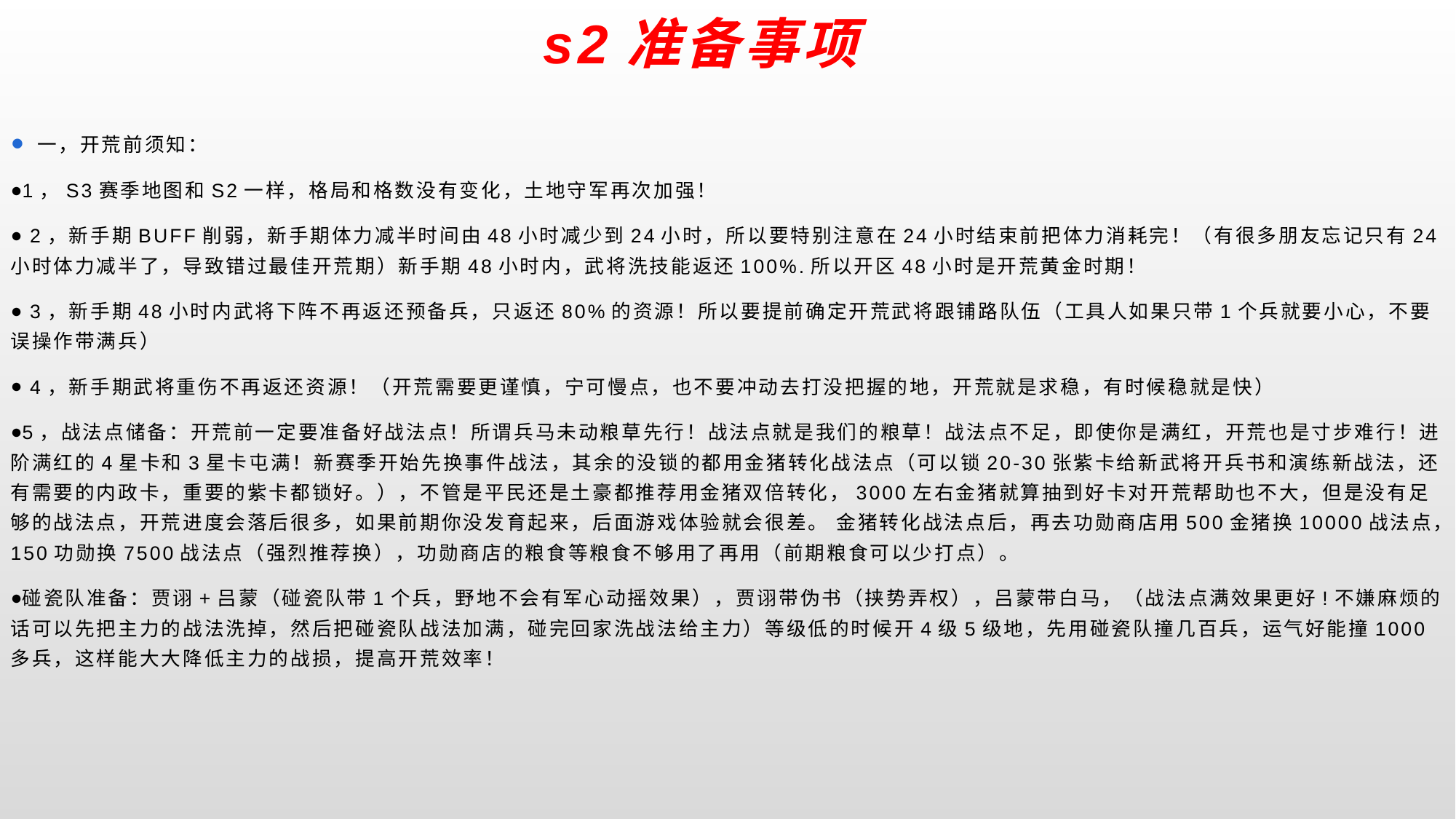

# s2准备事项
 一，开荒前须知：
1，S3赛季地图和S2一样，格局和格数没有变化，土地守军再次加强！
 2，新手期BUFF削弱，新手期体力减半时间由48小时减少到24小时，所以要特别注意在24小时结束前把体力消耗完！（有很多朋友忘记只有24小时体力减半了，导致错过最佳开荒期）新手期48小时内，武将洗技能返还100%.所以开区48小时是开荒黄金时期！
 3，新手期48小时内武将下阵不再返还预备兵，只返还80%的资源！所以要提前确定开荒武将跟铺路队伍（工具人如果只带1个兵就要小心，不要误操作带满兵）
 4，新手期武将重伤不再返还资源！（开荒需要更谨慎，宁可慢点，也不要冲动去打没把握的地，开荒就是求稳，有时候稳就是快）
5，战法点储备：开荒前一定要准备好战法点！所谓兵马未动粮草先行！战法点就是我们的粮草！战法点不足，即使你是满红，开荒也是寸步难行！进阶满红的4星卡和3星卡屯满！新赛季开始先换事件战法，其余的没锁的都用金猪转化战法点（可以锁20-30张紫卡给新武将开兵书和演练新战法，还有需要的内政卡，重要的紫卡都锁好。），不管是平民还是土豪都推荐用金猪双倍转化，3000左右金猪就算抽到好卡对开荒帮助也不大，但是没有足够的战法点，开荒进度会落后很多，如果前期你没发育起来，后面游戏体验就会很差。 金猪转化战法点后，再去功勋商店用500金猪换10000战法点，150功勋换7500战法点（强烈推荐换），功勋商店的粮食等粮食不够用了再用（前期粮食可以少打点）。
碰瓷队准备：贾诩+吕蒙（碰瓷队带1个兵，野地不会有军心动摇效果），贾诩带伪书（挟势弄权），吕蒙带白马，（战法点满效果更好!不嫌麻烦的话可以先把主力的战法洗掉，然后把碰瓷队战法加满，碰完回家洗战法给主力）等级低的时候开4级5级地，先用碰瓷队撞几百兵，运气好能撞1000多兵，这样能大大降低主力的战损，提高开荒效率！